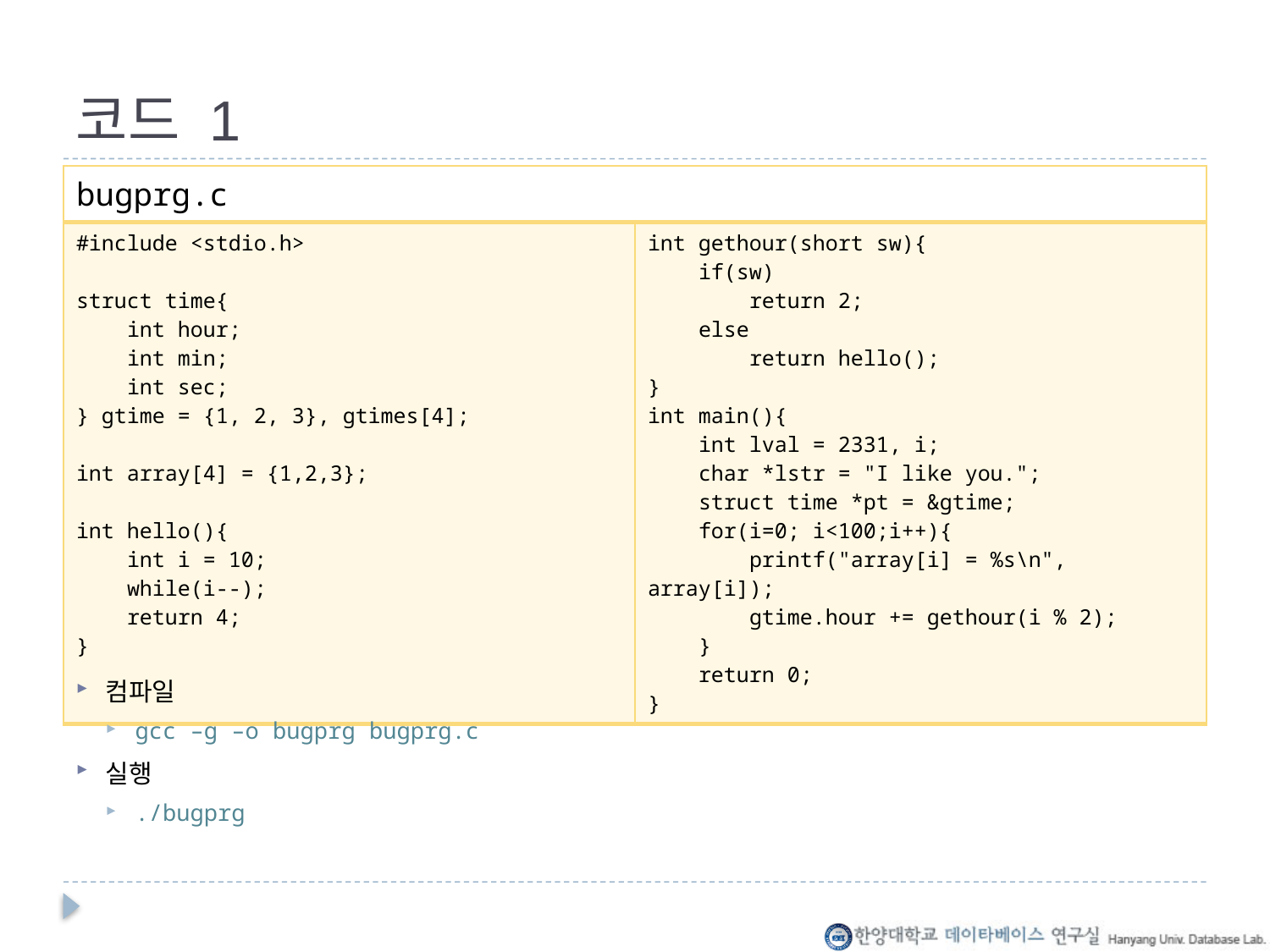

# 코드 1
| bugprg.c |  |
| --- | --- |
| #include <stdio.h> struct time{ int hour; int min; int sec; } gtime = {1, 2, 3}, gtimes[4]; int array[4] = {1,2,3}; int hello(){ int i = 10; while(i--); return 4; } | int gethour(short sw){ if(sw) return 2; else return hello(); } int main(){ int lval = 2331, i; char \*lstr = "I like you."; struct time \*pt = &gtime; for(i=0; i<100;i++){ printf("array[i] = %s\n", array[i]); gtime.hour += gethour(i % 2); } return 0; } |
컴파일
gcc –g –o bugprg bugprg.c
실행
./bugprg